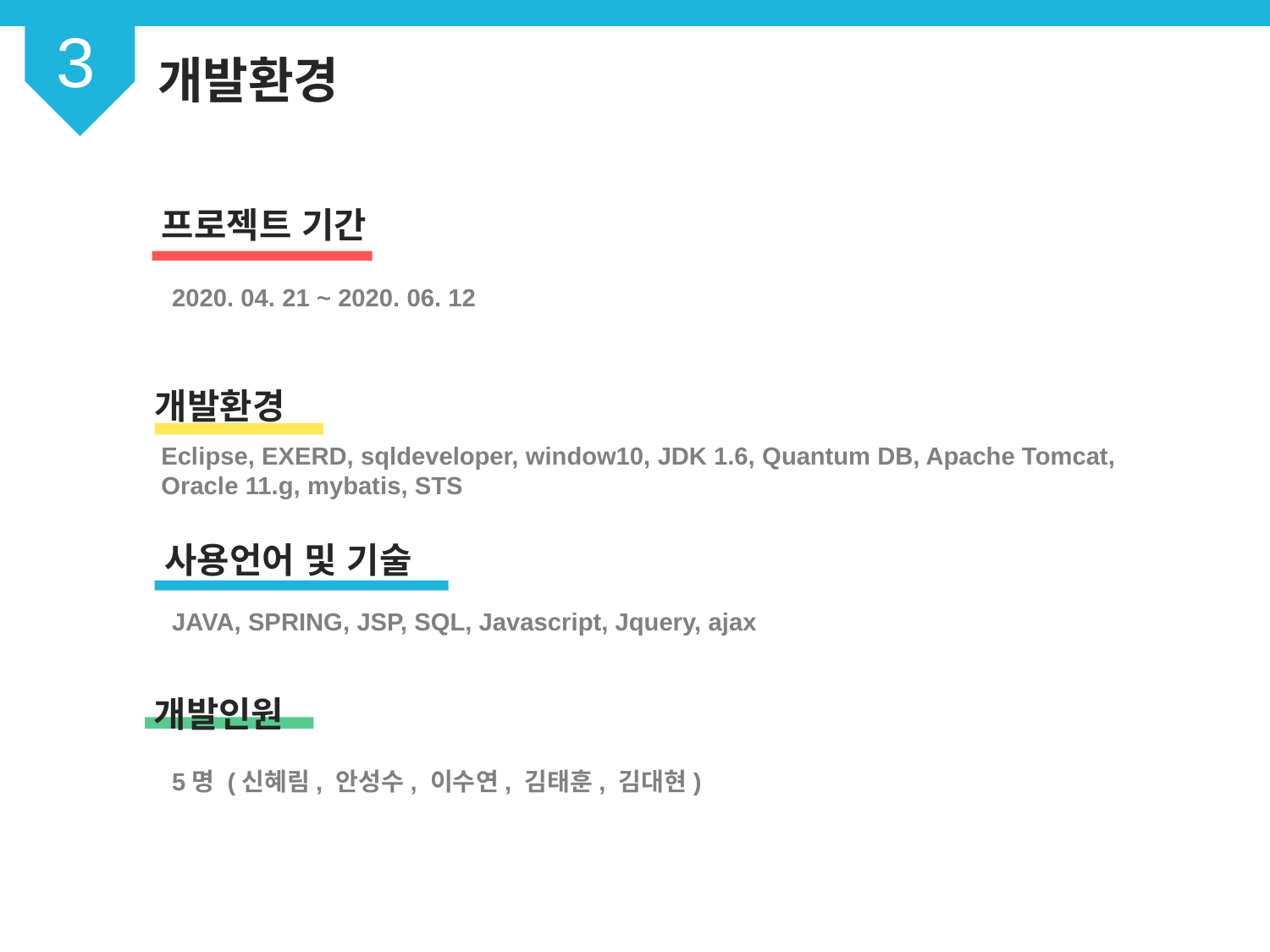

3

개발환경
프로젝트 기간
2020. 04. 21 ~ 2020. 06. 12

개발환경

Eclipse, EXERD, sqldeveloper, window10, JDK 1.6, Quantum DB, Apache Tomcat,
Oracle 11.g, mybatis, STS
사용언어 및 기술
JAVA, SPRING, JSP, SQL, Javascript, Jquery, ajax

개발인원
5명 (신혜림, 안성수, 이수연, 김태훈, 김대현)